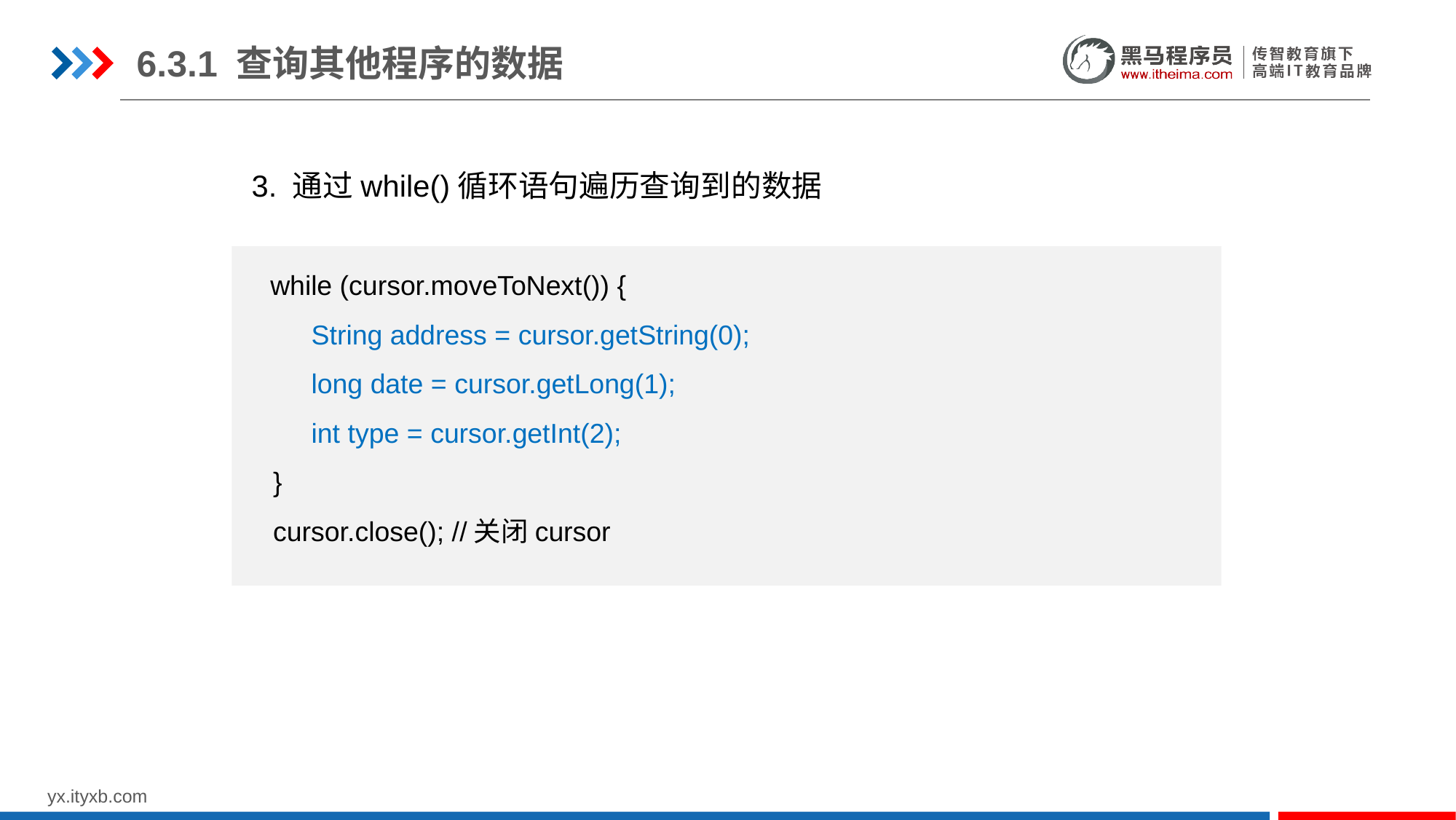

6.3.1 查询其他程序的数据
3. 通过while()循环语句遍历查询到的数据
    while (cursor.moveToNext()) {
         String address = cursor.getString(0);
         long date = cursor.getLong(1);
         int type = cursor.getInt(2);
    }
    cursor.close(); //关闭cursor